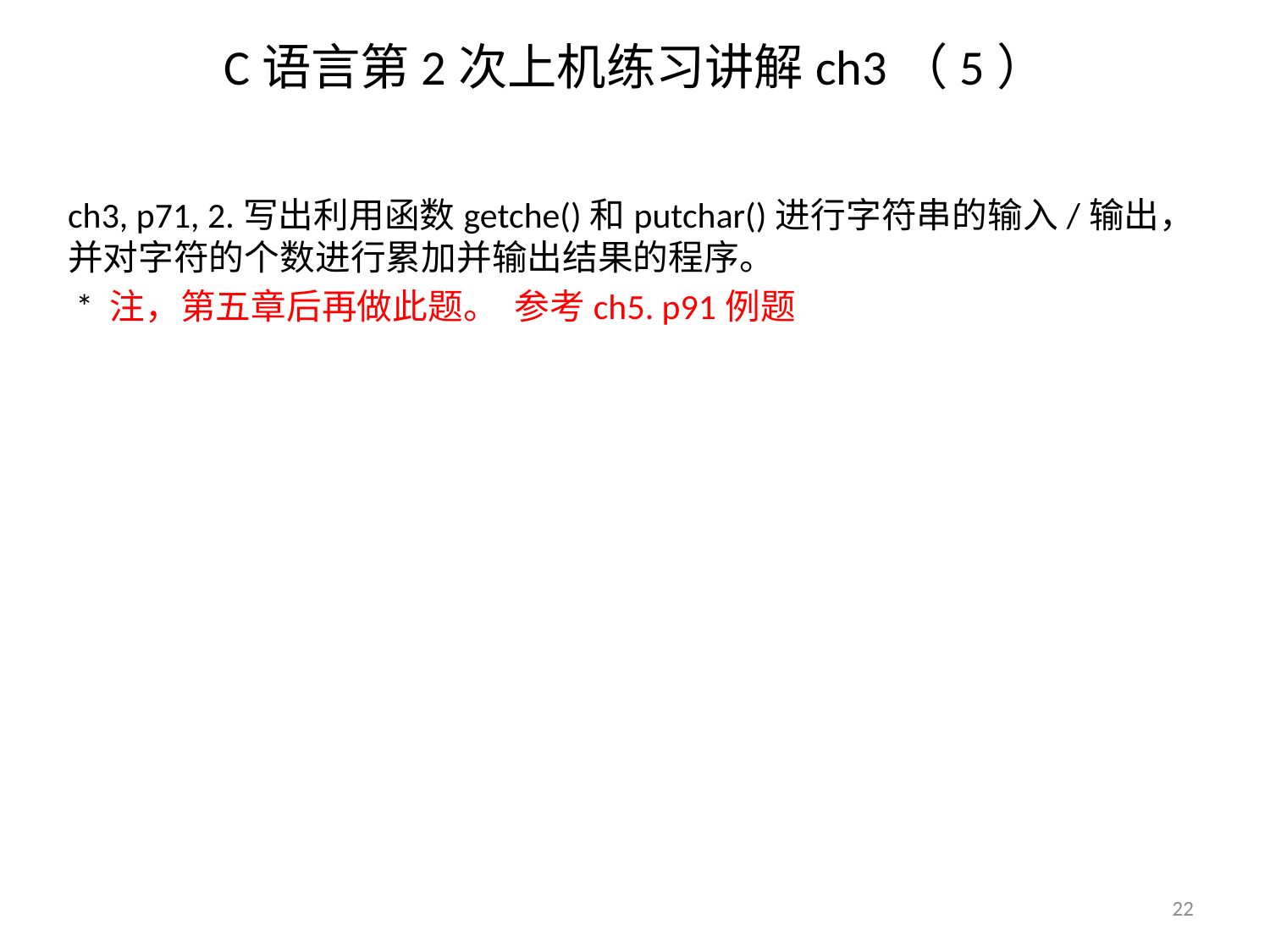

# C语言第2次上机练习讲解ch3（5）
ch3, p71, 2.写出利用函数getche()和putchar()进行字符串的输入/输出，并对字符的个数进行累加并输出结果的程序。
 * 注，第五章后再做此题。  参考ch5. p91例题
22